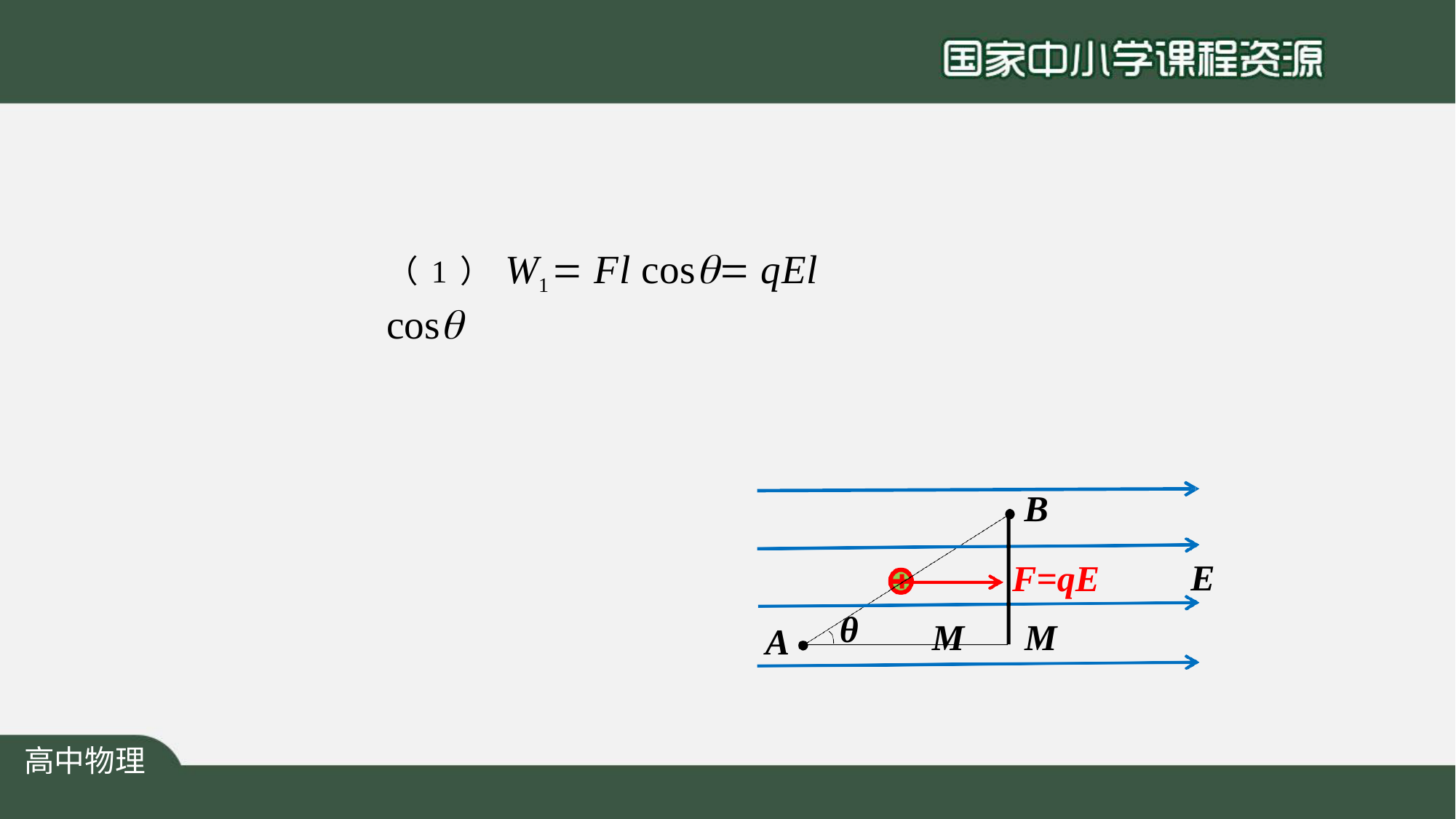

# （1）W1 = Fl cosθ= qEl cosθ

B
F=qE
M	M

E
θ
A
高中物理